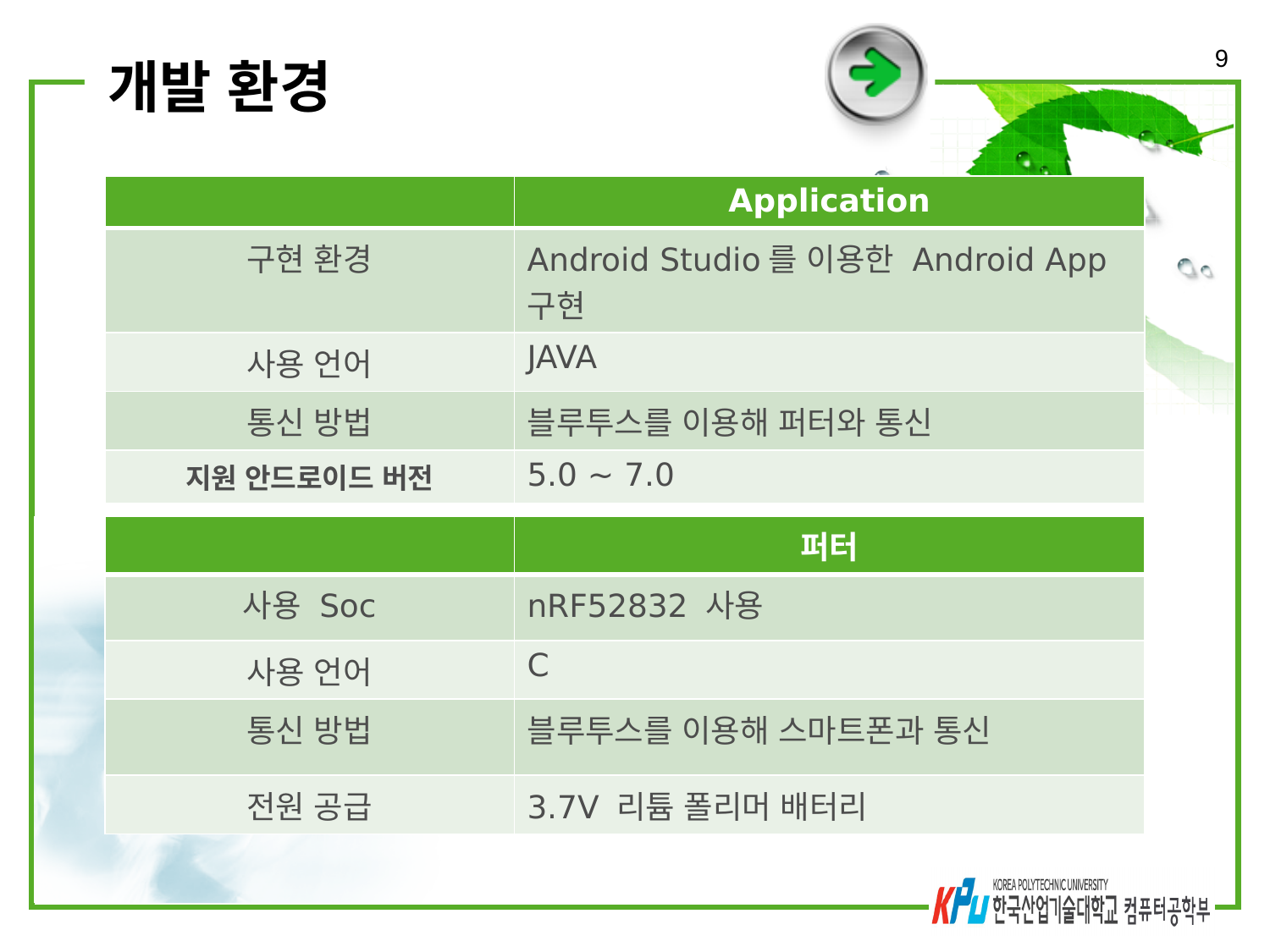

9
# 개발 환경
|  | Application |
| --- | --- |
| 구현 환경 | Android Studio를 이용한 Android App 구현 |
| 사용 언어 | JAVA |
| 통신 방법 | 블루투스를 이용해 퍼터와 통신 |
| 지원 안드로이드 버전 | 5.0 ~ 7.0 |
|  | 퍼터 |
| --- | --- |
| 사용 Soc | nRF52832 사용 |
| 사용 언어 | C |
| 통신 방법 | 블루투스를 이용해 스마트폰과 통신 |
| 전원 공급 | 3.7V 리튬 폴리머 배터리 |